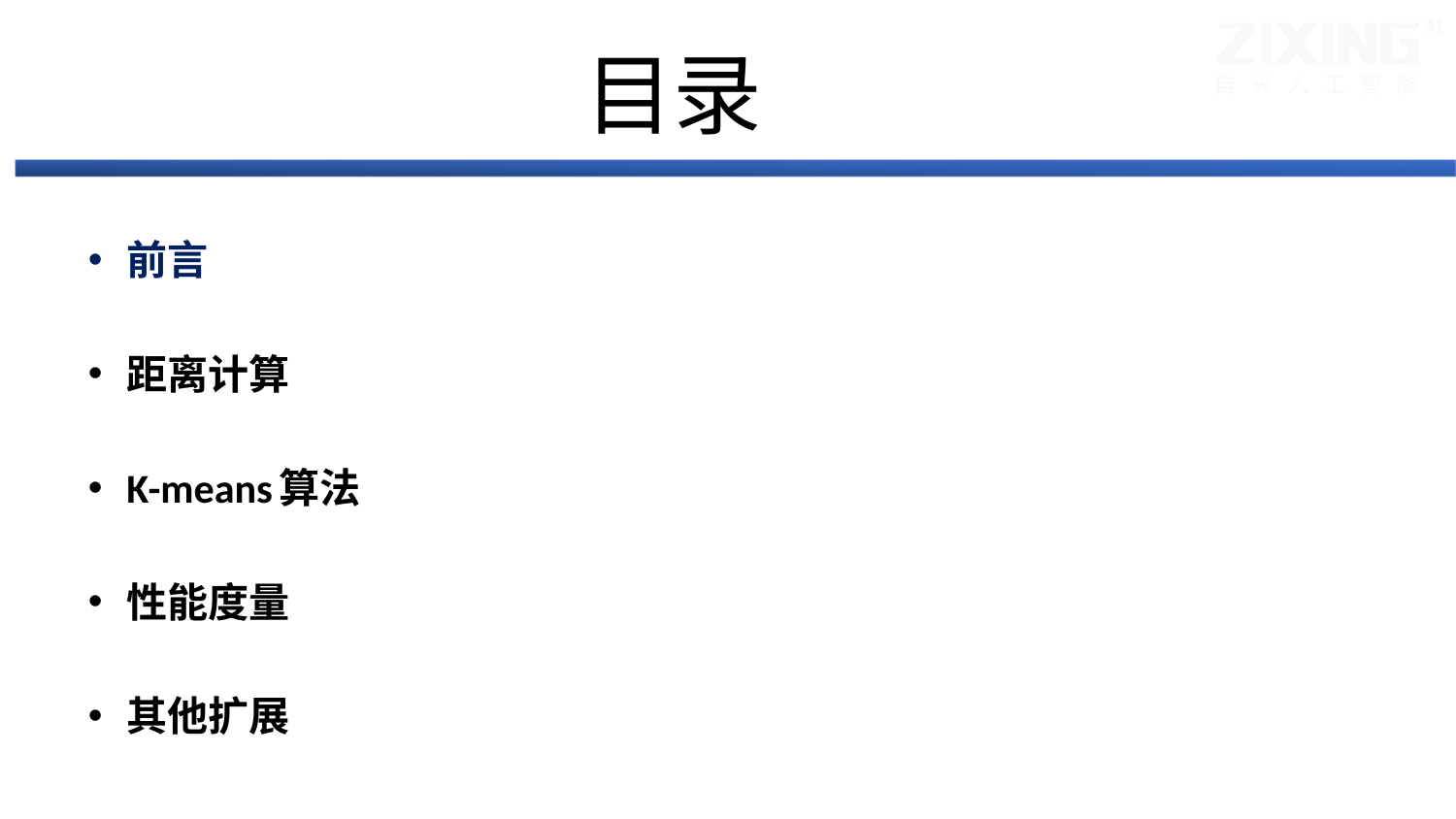

# 目录
前言

距离计算

K-means算法

性能度量

其他扩展